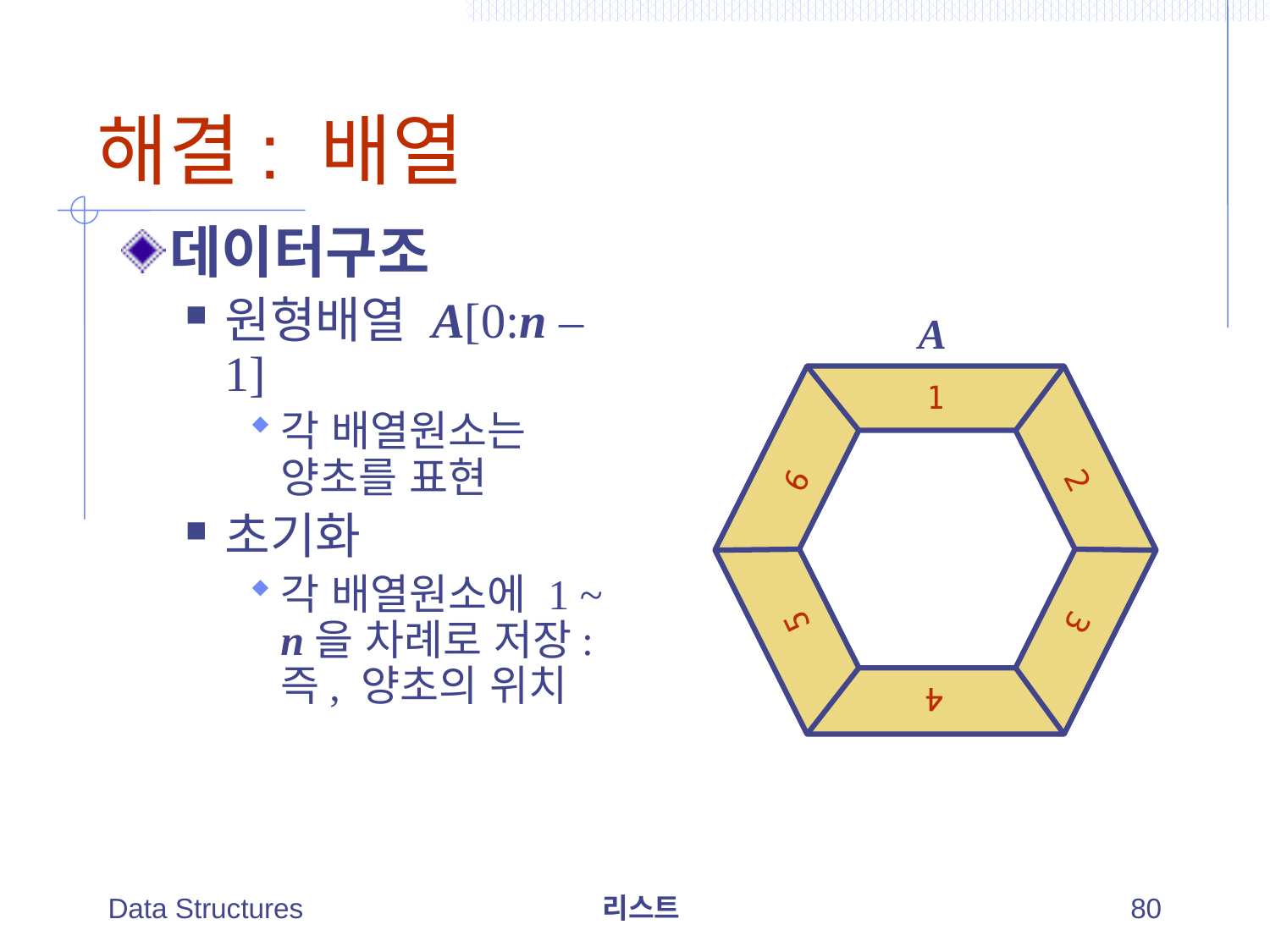

# 해결: 배열
데이터구조
원형배열 A[0:n – 1]
각 배열원소는 양초를 표현
초기화
각 배열원소에 1 ~ n을 차례로 저장: 즉, 양초의 위치
A

1

2
6
5
3
4
Data Structures
리스트
80